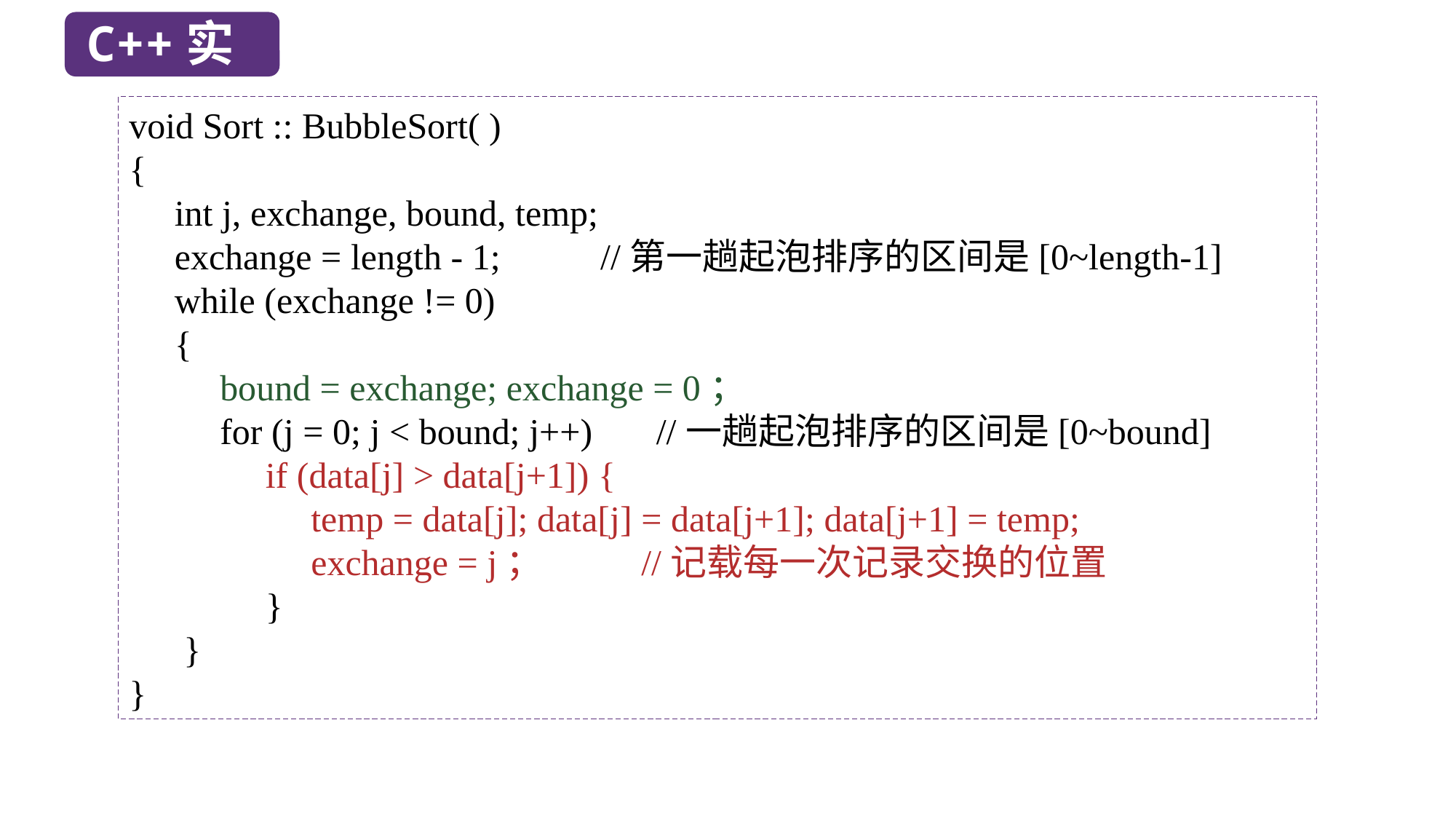

C++实现

void Sort :: BubbleSort( )
{
     int j, exchange, bound, temp;
     exchange = length - 1;           //第一趟起泡排序的区间是[0~length-1]
     while (exchange != 0)
     {
          bound = exchange; exchange = 0；
          for (j = 0; j < bound; j++)       //一趟起泡排序的区间是[0~bound]
               if (data[j] > data[j+1]) {
                    temp = data[j]; data[j] = data[j+1]; data[j+1] = temp;
                    exchange = j；           //记载每一次记录交换的位置
               }
      }
}